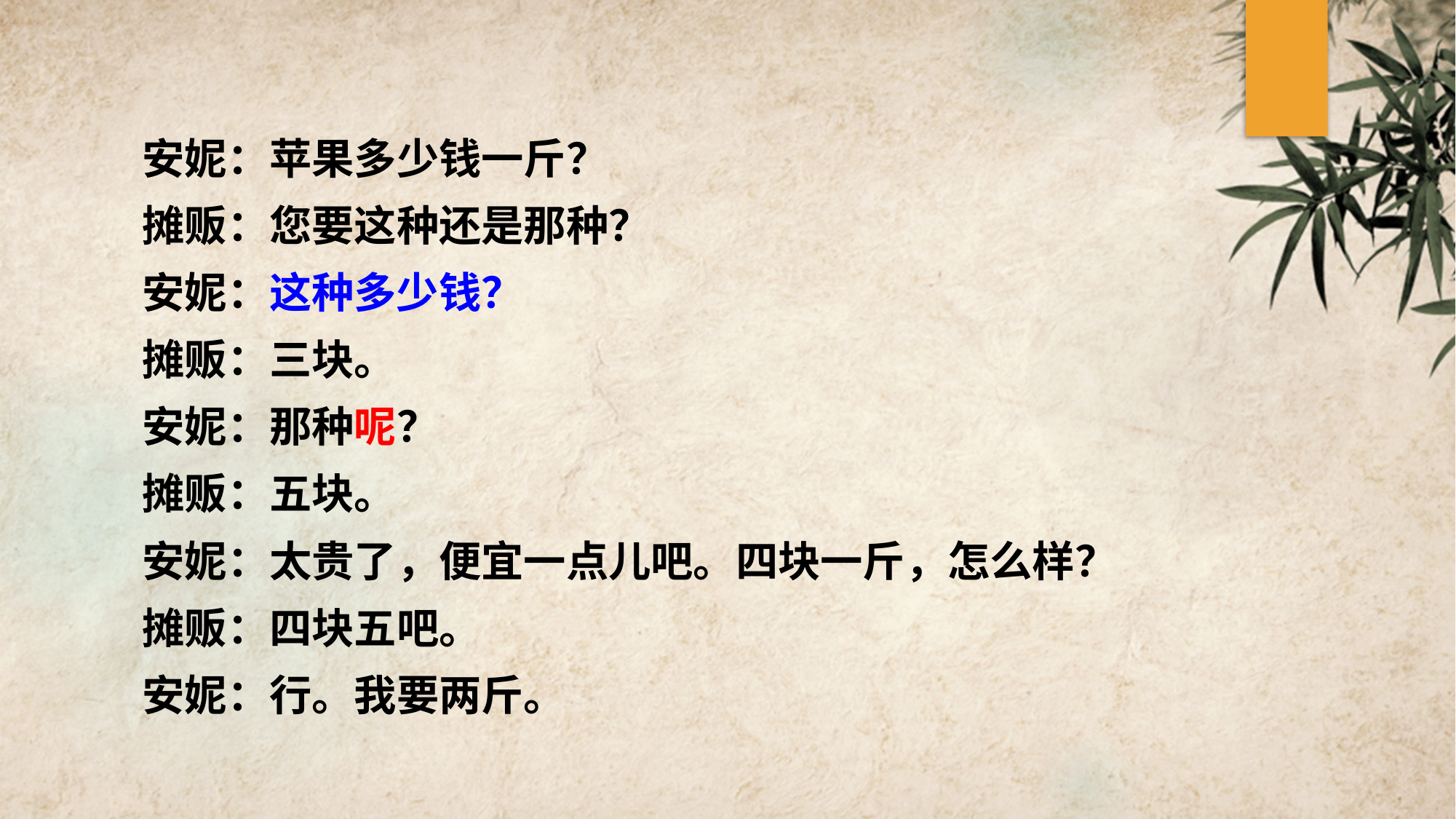

安妮：苹果多少钱一斤？
摊贩：您要这种还是那种？
安妮：这种多少钱？
摊贩：三块。
安妮：那种呢？
摊贩：五块。
安妮：太贵了，便宜一点儿吧。四块一斤，怎么样？
摊贩：四块五吧。
安妮：行。我要两斤。